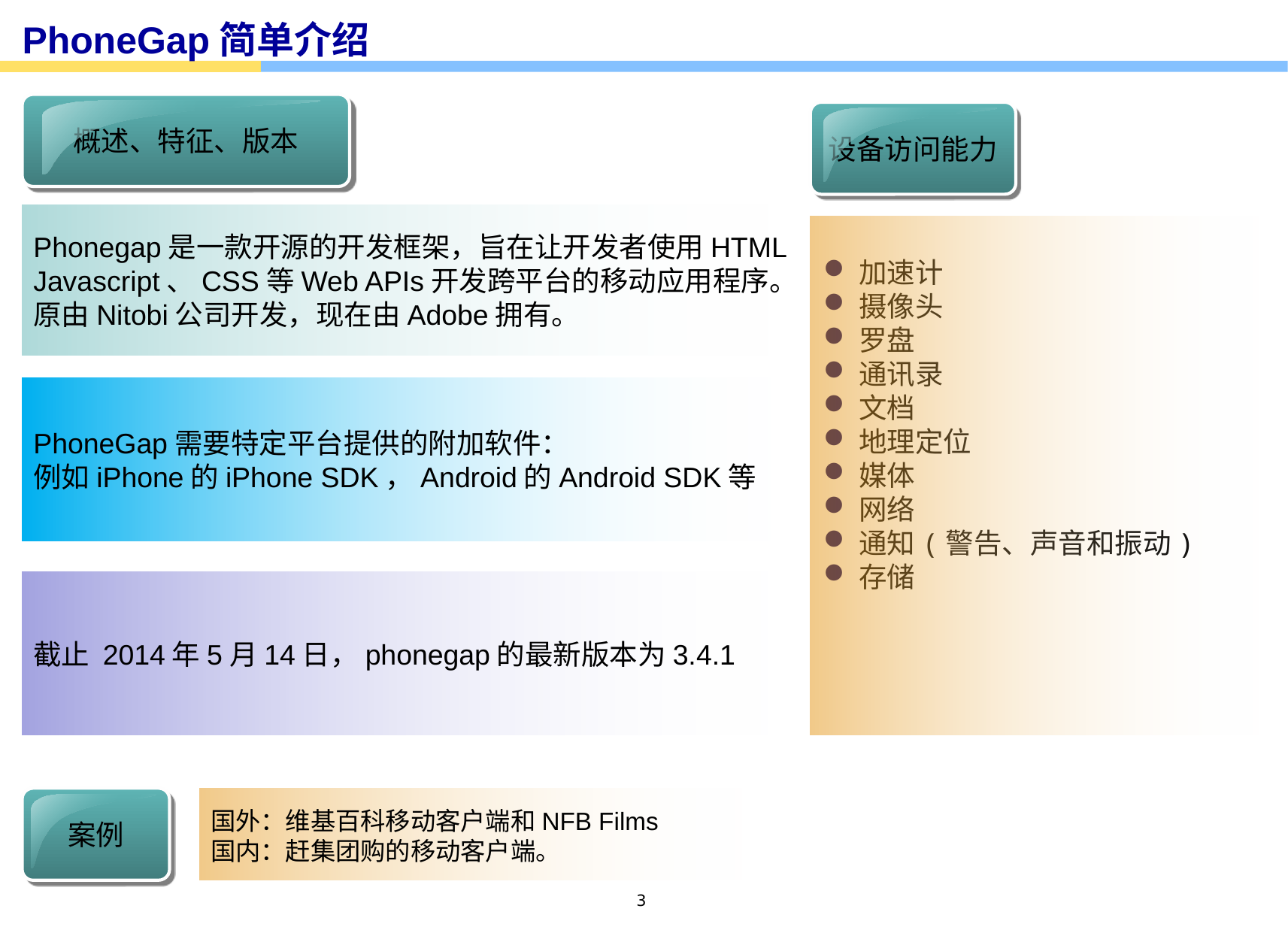

# PhoneGap简单介绍
概述、特征、版本

设备访问能力

Phonegap是一款开源的开发框架，旨在让开发者使用HTML
Javascript、CSS等Web APIs开发跨平台的移动应用程序。
原由Nitobi公司开发，现在由Adobe拥有。

加速计
摄像头
罗盘
通讯录
文档
地理定位
媒体
网络
通知(警告、声音和振动)
存储
PhoneGap需要特定平台提供的附加软件：
例如iPhone的iPhone SDK，Android的Android SDK等
截止 2014年5月14日，phonegap的最新版本为3.4.1
案例

国外：维基百科移动客户端和NFB Films
国内：赶集团购的移动客户端。
3